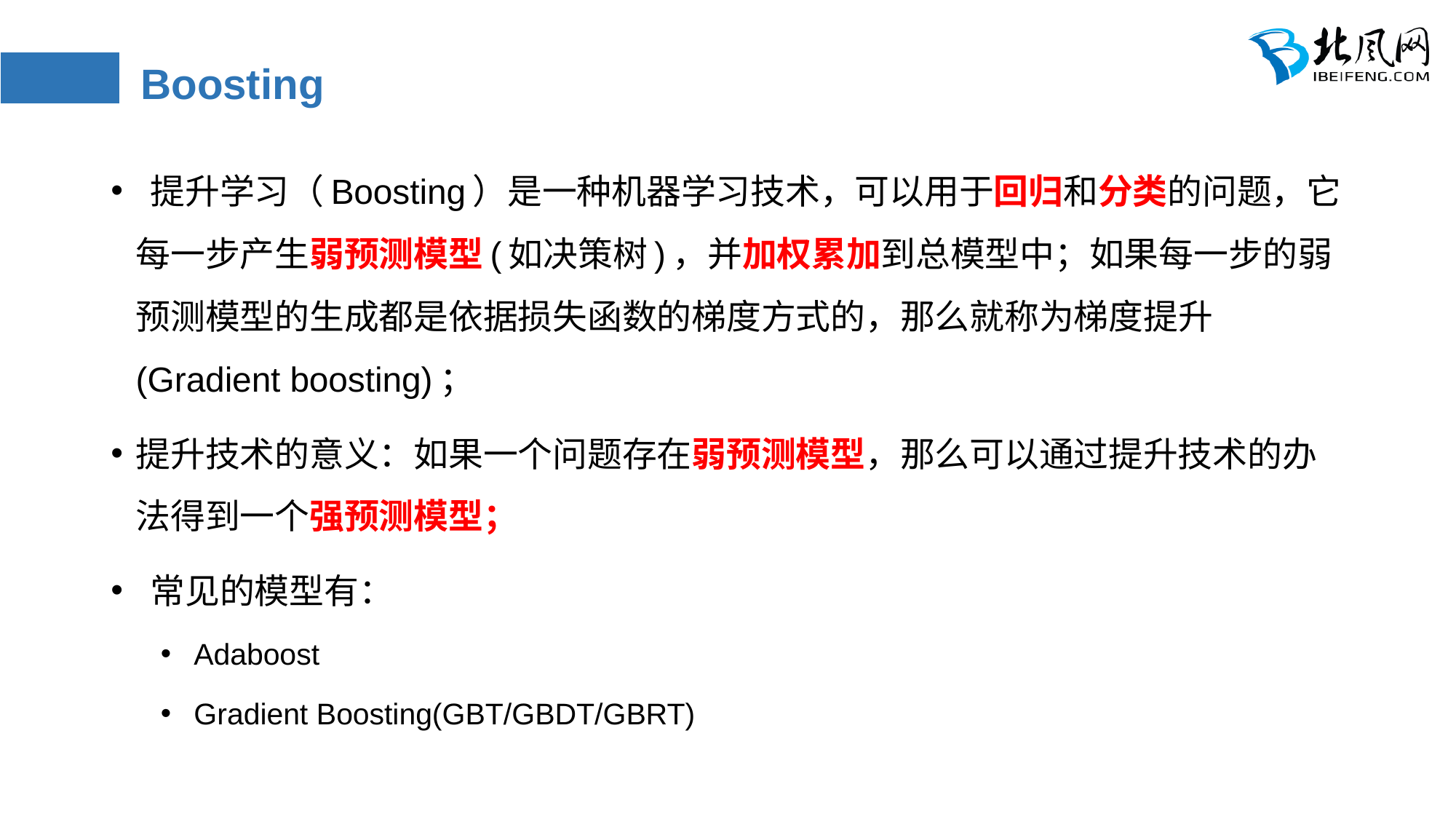

# Boosting
 提升学习（Boosting）是一种机器学习技术，可以用于回归和分类的问题，它每一步产生弱预测模型(如决策树)，并加权累加到总模型中；如果每一步的弱预测模型的生成都是依据损失函数的梯度方式的，那么就称为梯度提升(Gradient boosting)；
提升技术的意义：如果一个问题存在弱预测模型，那么可以通过提升技术的办法得到一个强预测模型；
 常见的模型有：
 Adaboost
 Gradient Boosting(GBT/GBDT/GBRT)